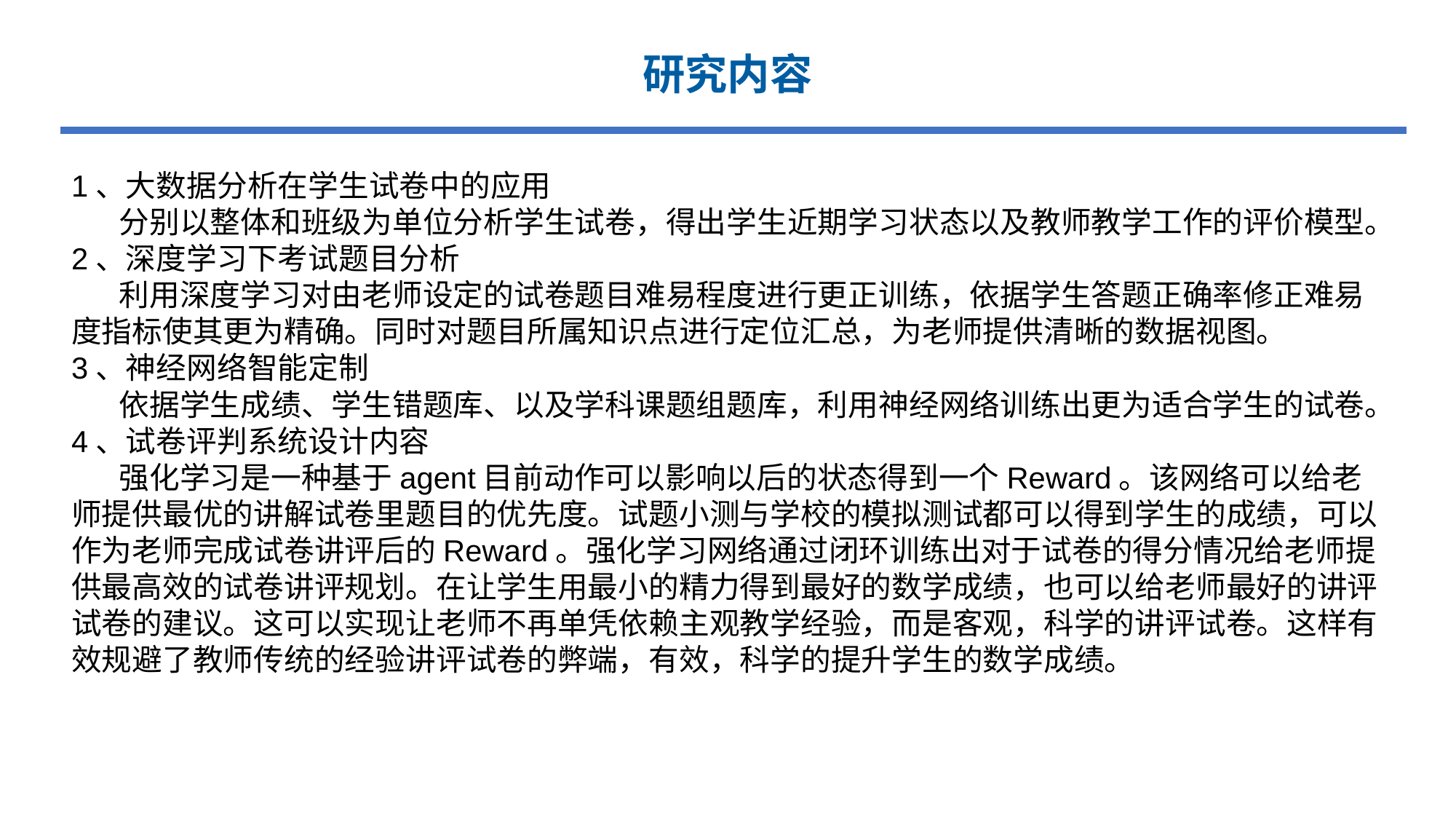

研究内容
1、大数据分析在学生试卷中的应用
      分别以整体和班级为单位分析学生试卷，得出学生近期学习状态以及教师教学工作的评价模型。
2、深度学习下考试题目分析
      利用深度学习对由老师设定的试卷题目难易程度进行更正训练，依据学生答题正确率修正难易度指标使其更为精确。同时对题目所属知识点进行定位汇总，为老师提供清晰的数据视图。
3、神经网络智能定制
      依据学生成绩、学生错题库、以及学科课题组题库，利用神经网络训练出更为适合学生的试卷。
4、试卷评判系统设计内容
      强化学习是一种基于agent目前动作可以影响以后的状态得到一个Reward。该网络可以给老师提供最优的讲解试卷里题目的优先度。试题小测与学校的模拟测试都可以得到学生的成绩，可以作为老师完成试卷讲评后的Reward。强化学习网络通过闭环训练出对于试卷的得分情况给老师提供最高效的试卷讲评规划。在让学生用最小的精力得到最好的数学成绩，也可以给老师最好的讲评试卷的建议。这可以实现让老师不再单凭依赖主观教学经验，而是客观，科学的讲评试卷。这样有效规避了教师传统的经验讲评试卷的弊端，有效，科学的提升学生的数学成绩。